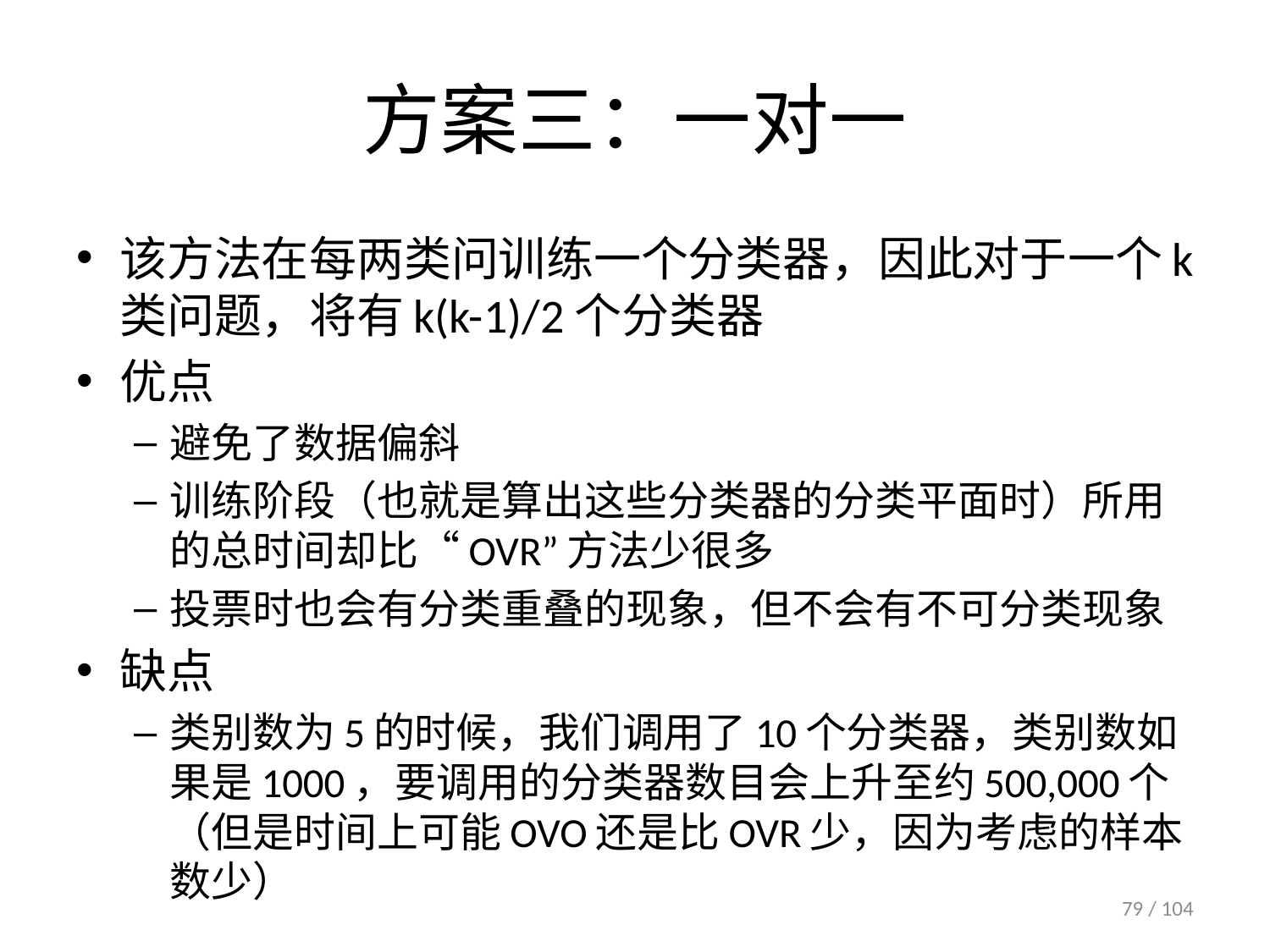

# 方案三：一对一
该方法在每两类问训练一个分类器，因此对于一个k类问题，将有k(k-1)/2个分类器
优点
避免了数据偏斜
训练阶段（也就是算出这些分类器的分类平面时）所用的总时间却比“OVR”方法少很多
投票时也会有分类重叠的现象，但不会有不可分类现象
缺点
类别数为5的时候，我们调用了10个分类器，类别数如果是1000，要调用的分类器数目会上升至约500,000个（但是时间上可能OVO还是比OVR少，因为考虑的样本数少）

79